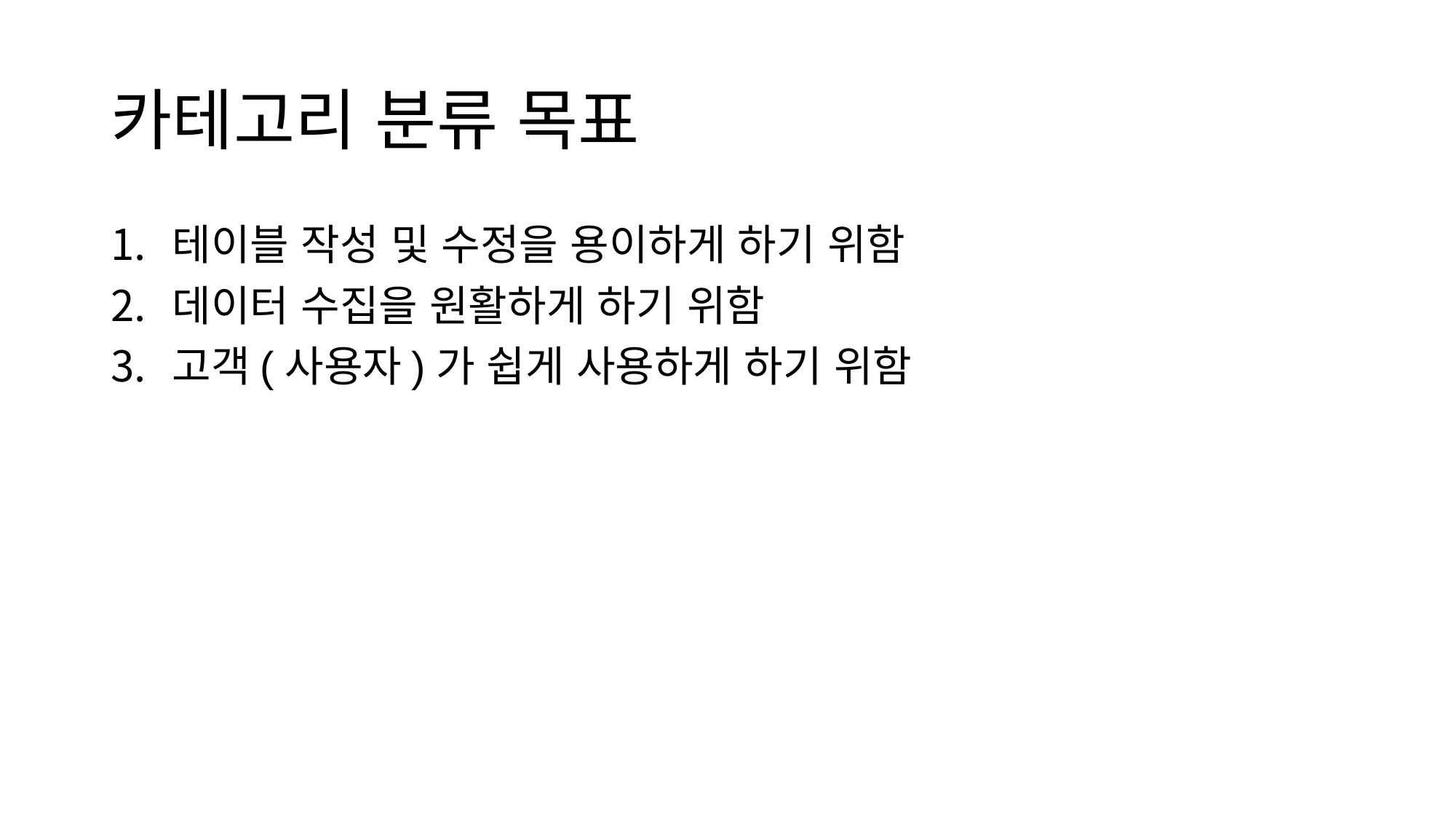

# 카테고리 분류 목표
테이블 작성 및 수정을 용이하게 하기 위함
데이터 수집을 원활하게 하기 위함
고객(사용자)가 쉽게 사용하게 하기 위함